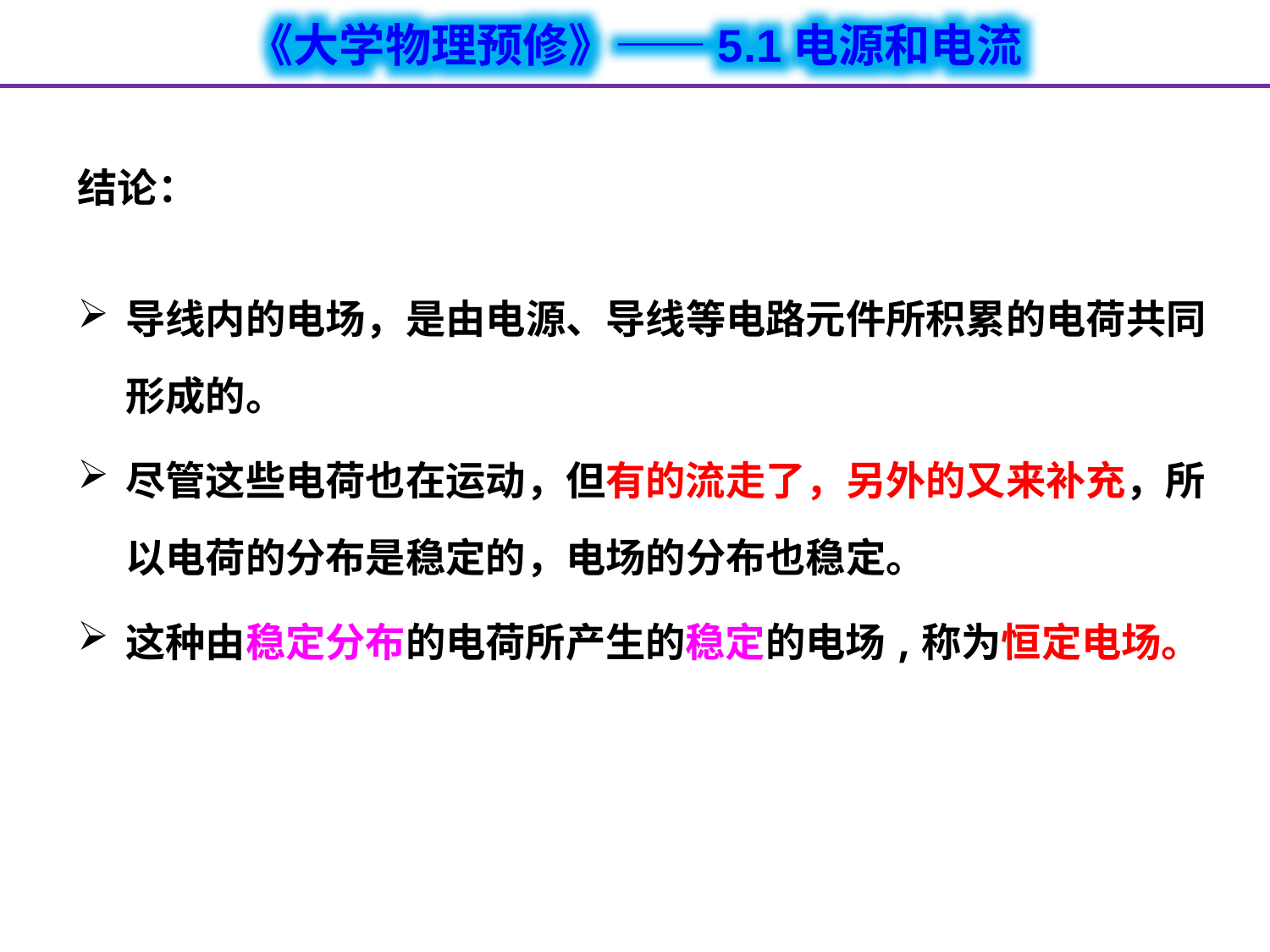

结论：

导线内的电场，是由电源、导线等电路元件所积累的电荷共同形成的。
尽管这些电荷也在运动，但有的流走了，另外的又来补充，所以电荷的分布是稳定的，电场的分布也稳定。
这种由稳定分布的电荷所产生的稳定的电场,称为恒定电场。
zxxk